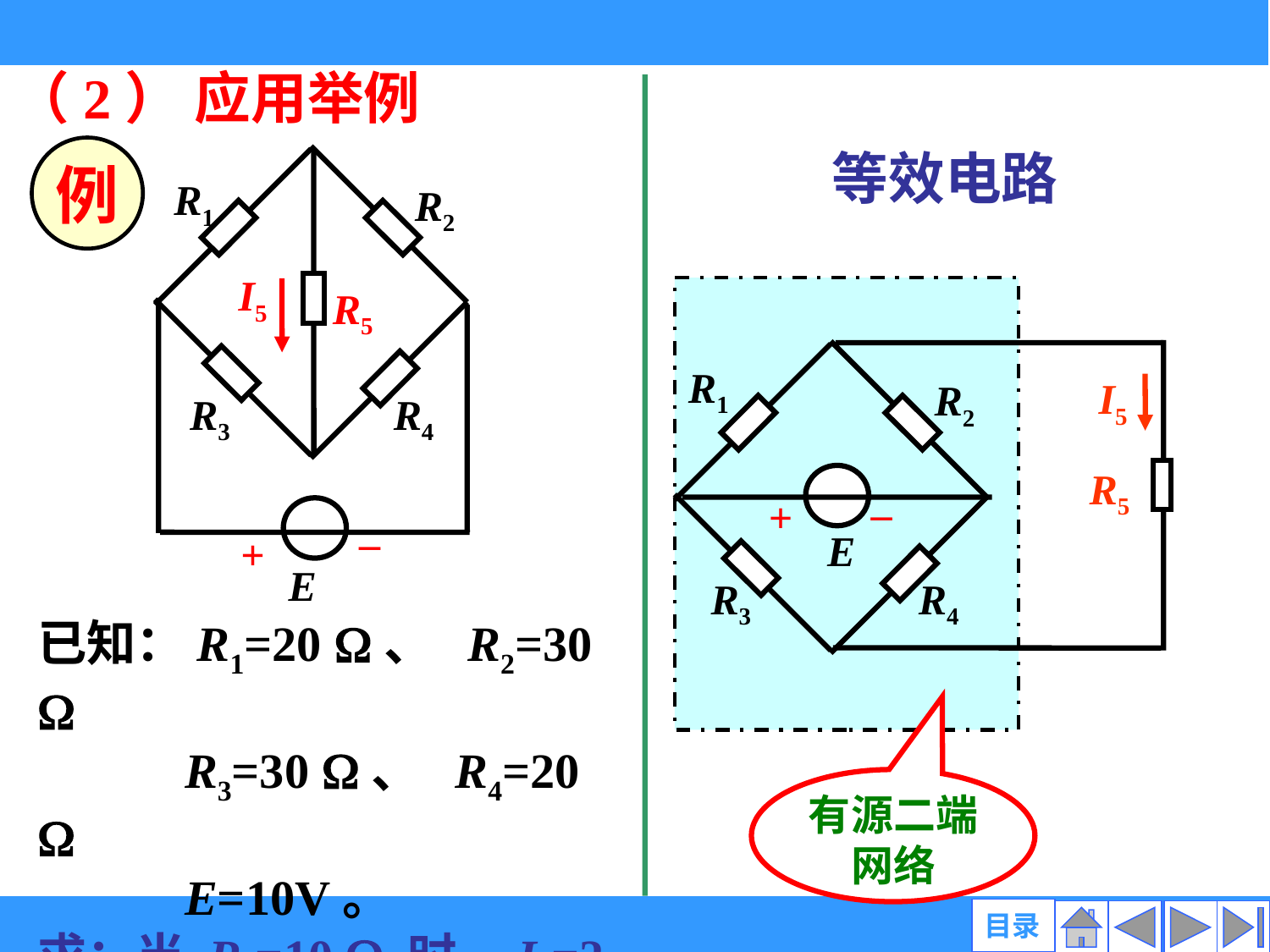

（2） 应用举例

等效电路
例

R1
R2

I5

R5

R3
R4
_

+

E

R1
I5
R2

R5

_
+

E

R3
R4

已知：R1=20 Ω、  R2=30 Ω
            R3=30 Ω、  R4=20 Ω
            E=10V。
求：当 R5=10 Ω 时，I5=?

有源二端网络